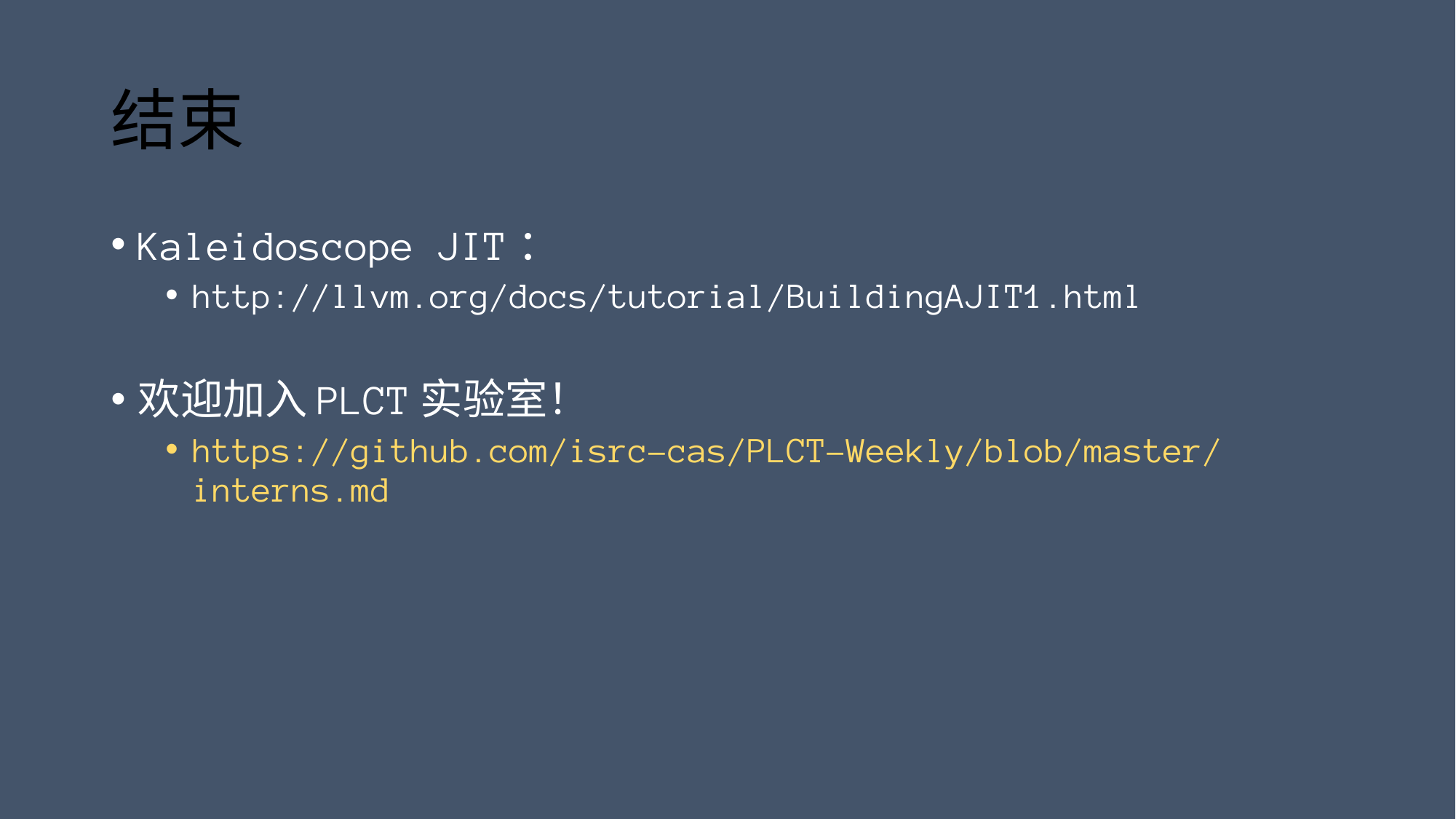

# 结束
Kaleidoscope JIT：
http://llvm.org/docs/tutorial/BuildingAJIT1.html

欢迎加入PLCT实验室！
https://github.com/isrc-cas/PLCT-Weekly/blob/master/interns.md